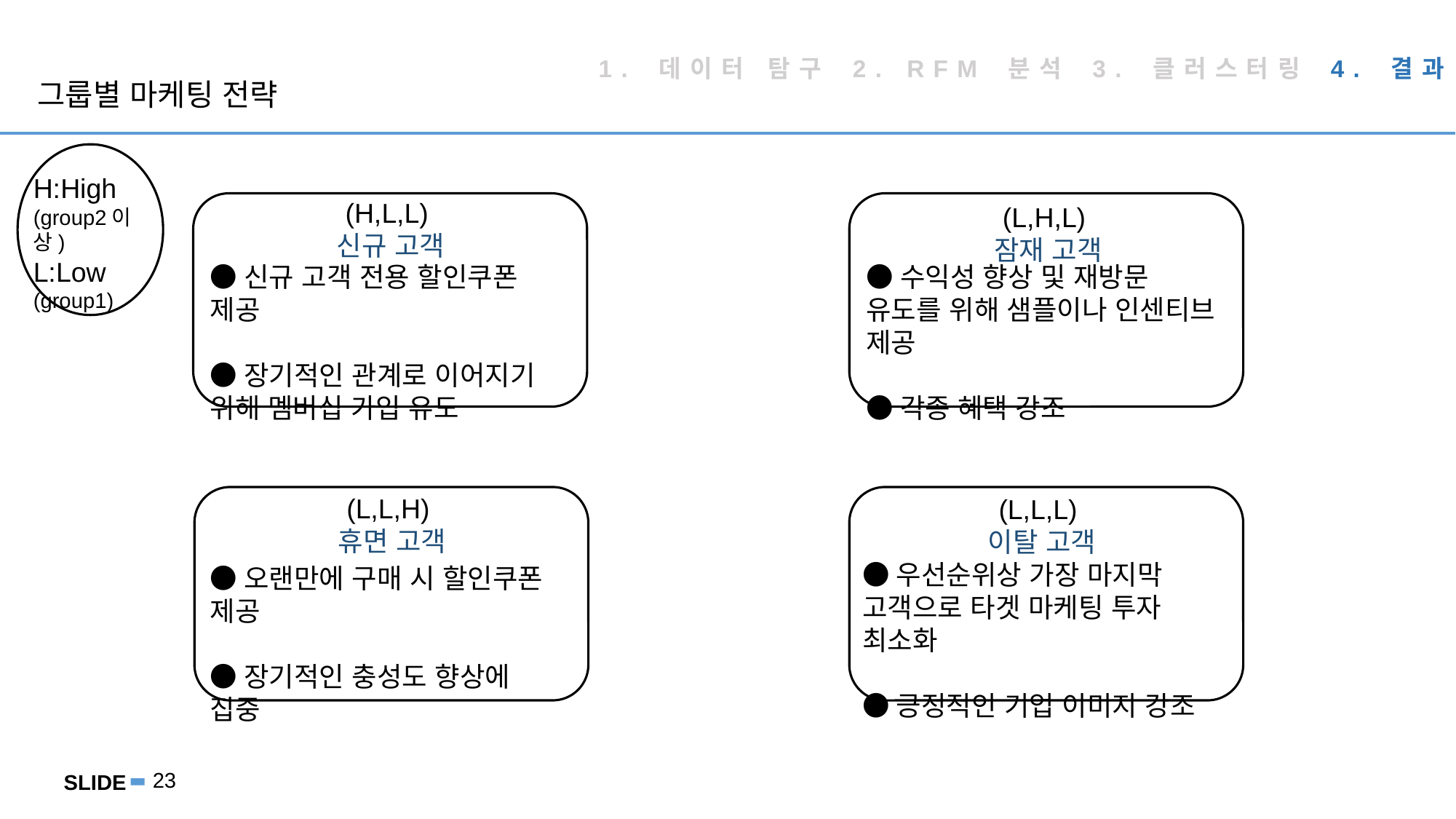

# 1. 데이터 탐구 2. RFM 분석 3. 클러스터링 4. 결과
그룹별 마케팅 전략

H:High
(group2이상)
L:Low
(group1)
(H,L,L)
신규 고객

(L,H,L)
잠재 고객
●신규 고객 전용 할인쿠폰 제공

●장기적인 관계로 이어지기 위해 멤버십 가입 유도

●수익성 향상 및 재방문 유도를 위해 샘플이나 인센티브 제공

●각종 혜택 강조
(L,L,H)
휴면 고객

(L,L,L)
이탈 고객

●우선순위상 가장 마지막 고객으로 타겟 마케팅 투자 최소화

●긍정적인 기업 이미지 강조
●오랜만에 구매 시 할인쿠폰 제공

●장기적인 충성도 향상에 집중